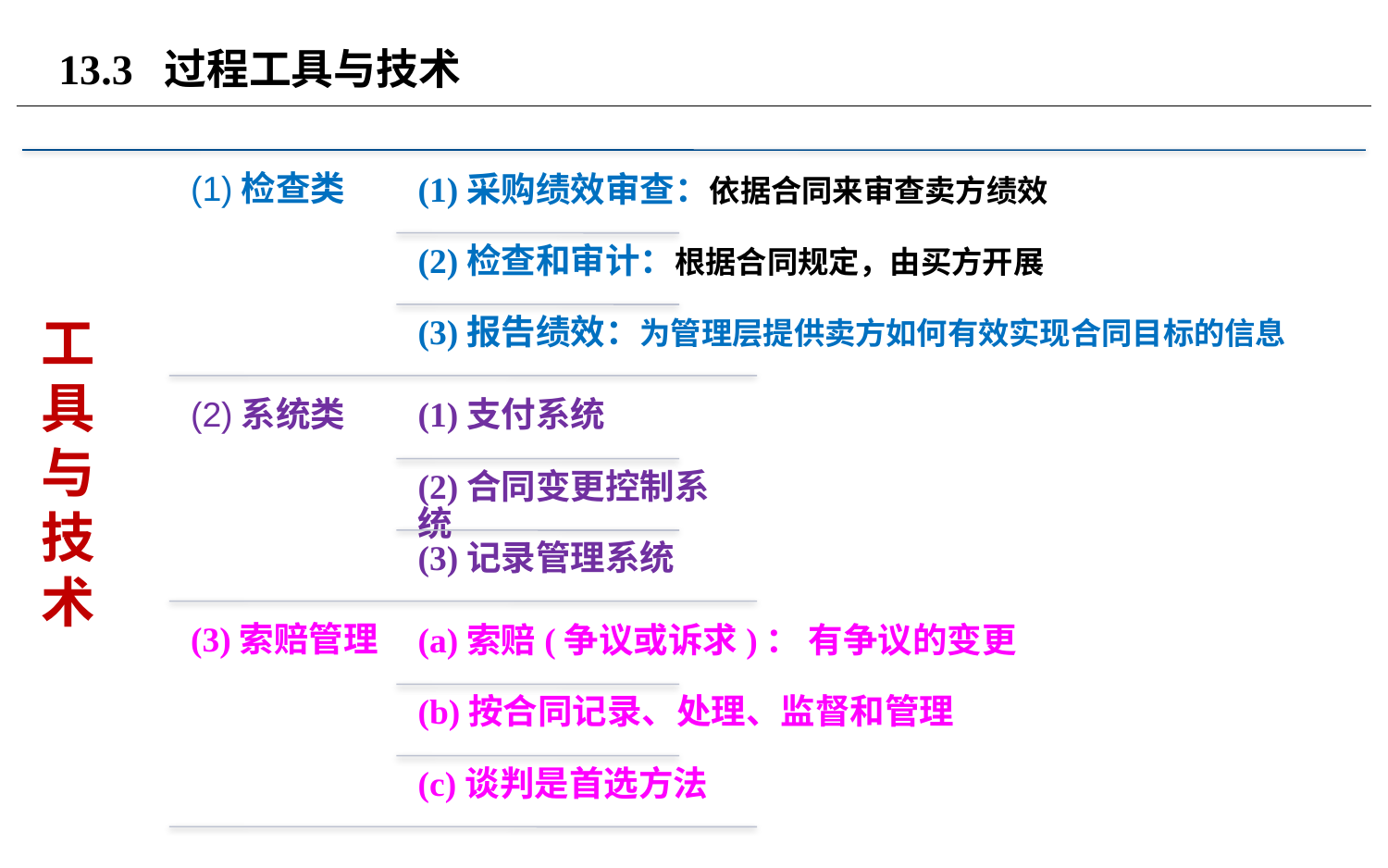

# 13.3  过程工具与技术

(1)检查类
(1)采购绩效审查：依据合同来审查卖方绩效
(2)检查和审计：根据合同规定，由买方开展
(3)报告绩效：为管理层提供卖方如何有效实现合同目标的信息
(2)系统类
(1)支付系统
(2)合同变更控制系统
(3)记录管理系统
(3)索赔管理
(a)索赔(争议或诉求)： 有争议的变更
(b)按合同记录、处理、监督和管理
(c)谈判是首选方法

工具与技术